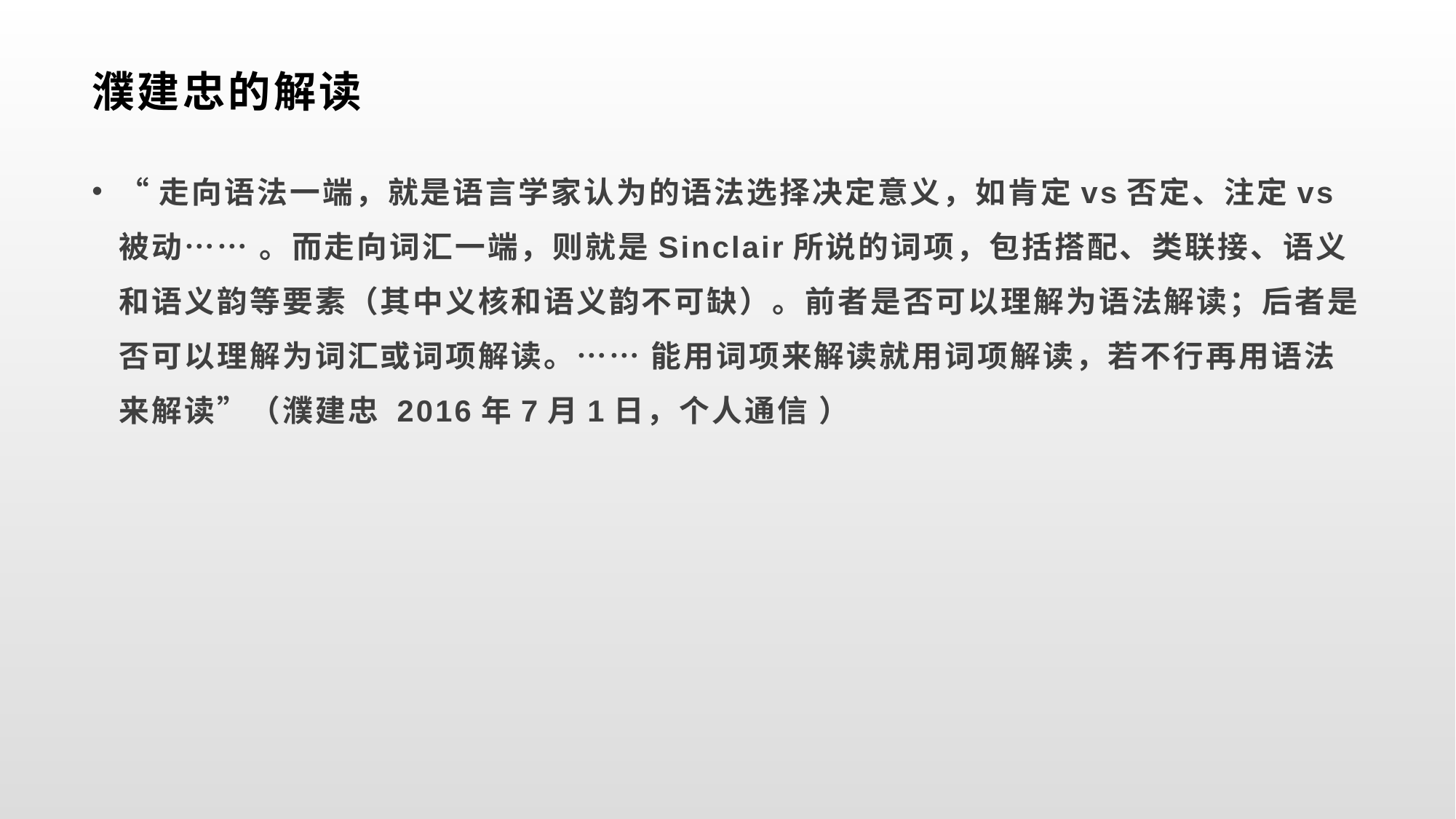

# 濮建忠的解读
“走向语法一端，就是语言学家认为的语法选择决定意义，如肯定vs否定、注定vs被动…… 。而走向词汇一端，则就是Sinclair所说的词项，包括搭配、类联接、语义和语义韵等要素（其中义核和语义韵不可缺）。前者是否可以理解为语法解读；后者是否可以理解为词汇或词项解读。…… 能用词项来解读就用词项解读，若不行再用语法来解读”（濮建忠 2016年7月1日，个人通信 ）